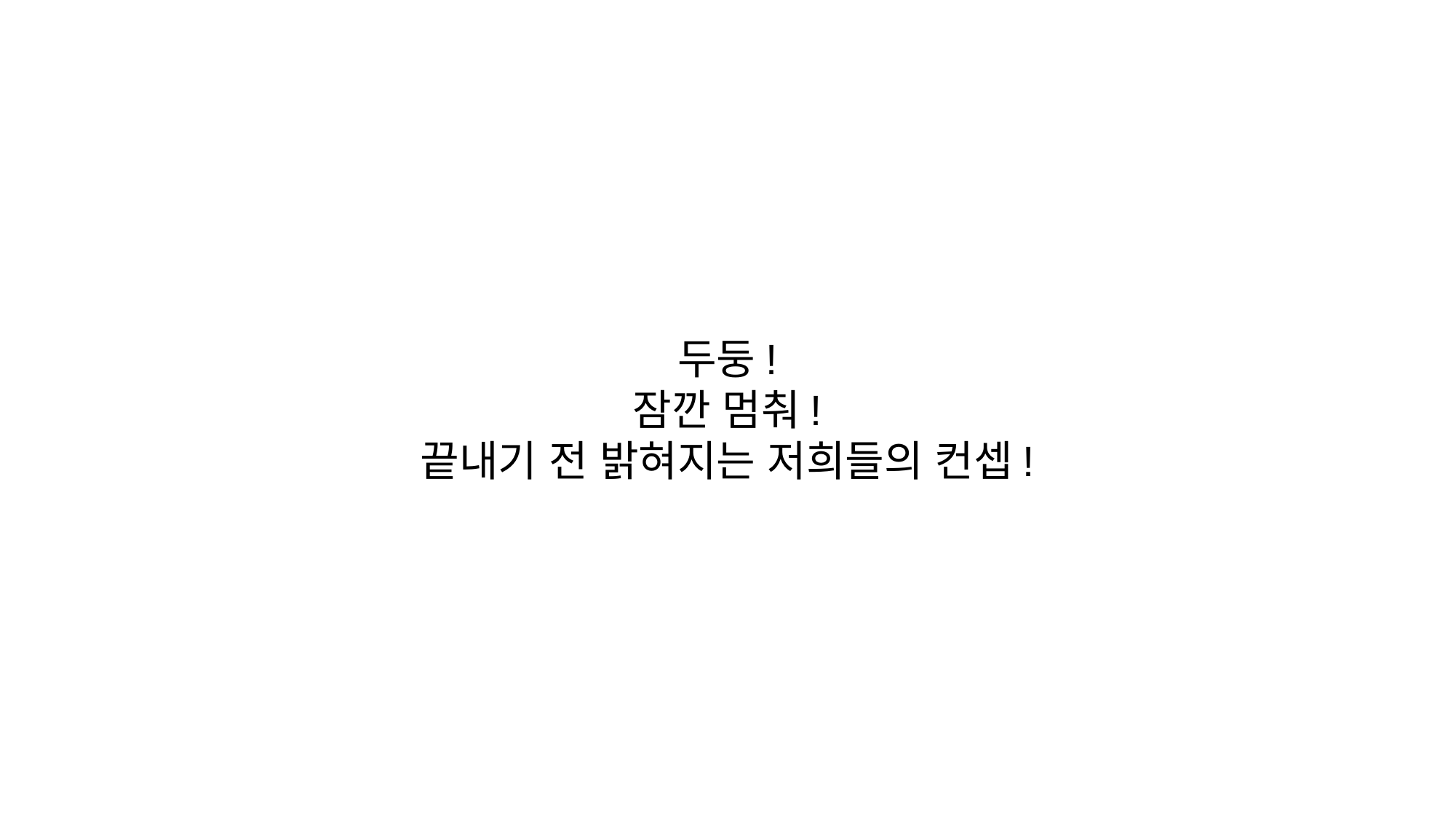

두둥!
잠깐 멈춰!
끝내기 전 밝혀지는 저희들의 컨셉!